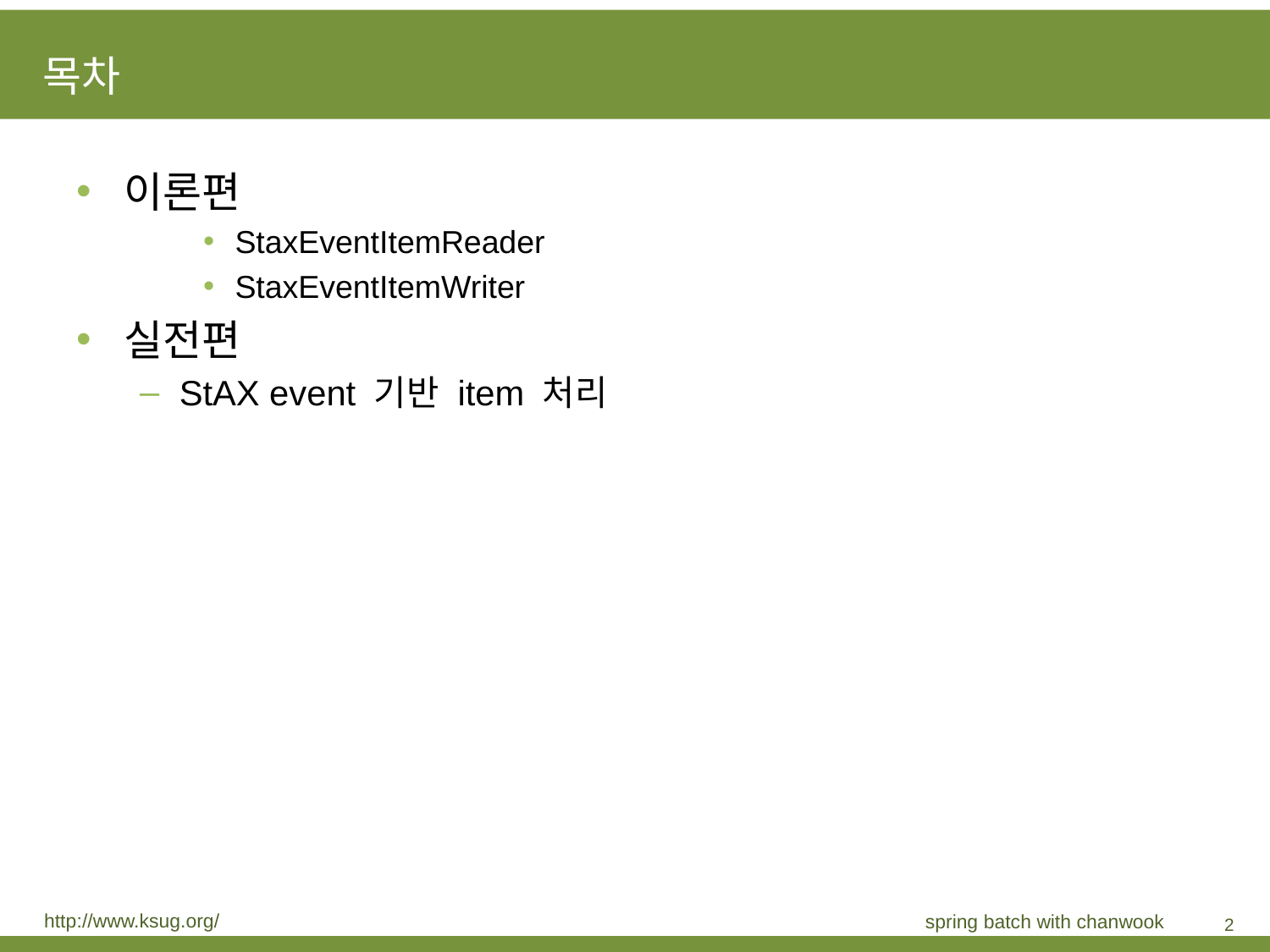

# 목차
이론편
StaxEventItemReader
StaxEventItemWriter
실전편
StAX event 기반 item 처리
http://www.ksug.org/
spring batch with chanwook
2